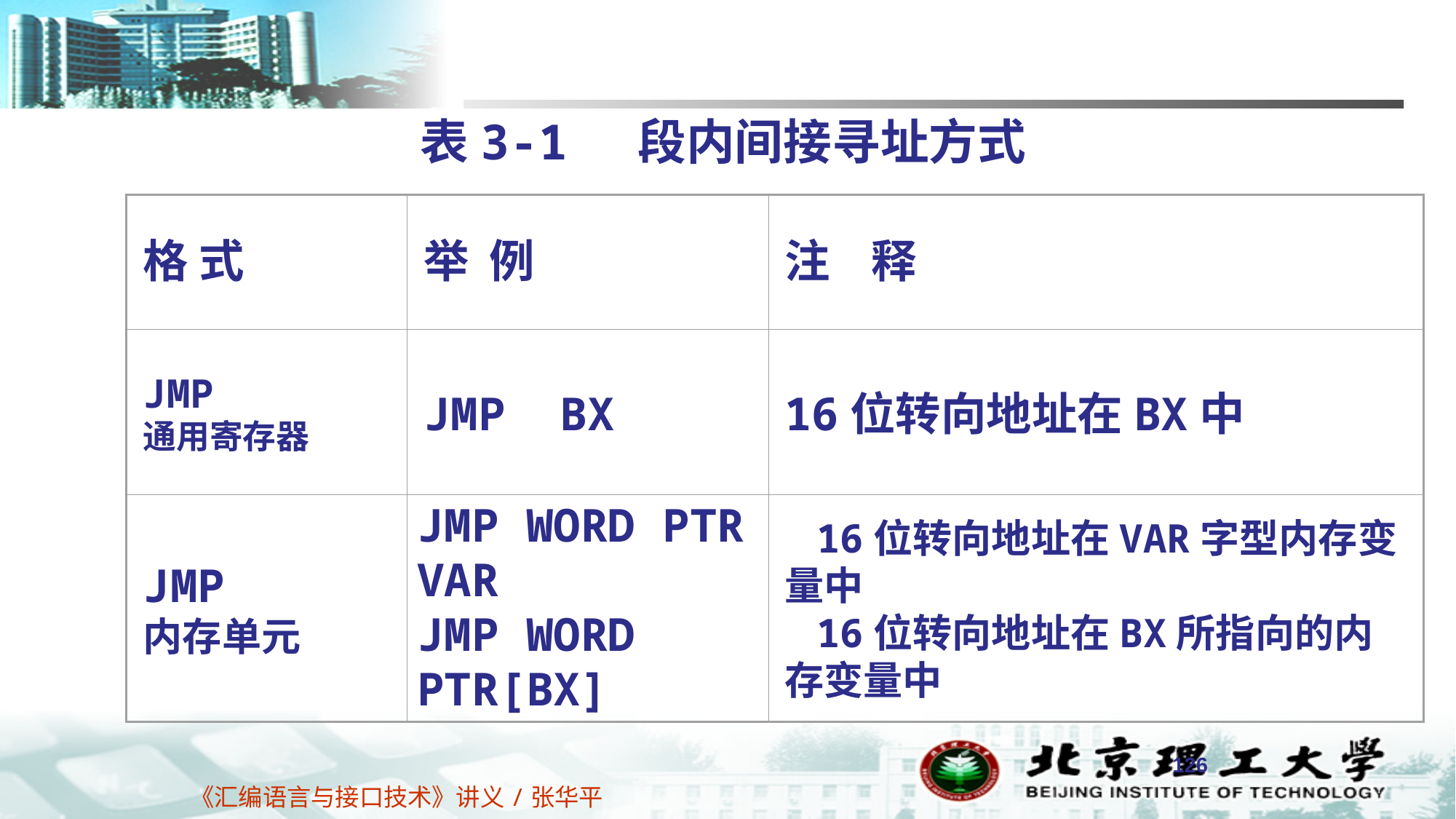

表3-1  段内间接寻址方式

格 式

举  例

注    释

JMP
通用寄存器

JMP  BX

16位转向地址在BX中

JMP
内存单元

16位转向地址在VAR字型内存变量中
16位转向地址在BX所指向的内存变量中
JMP WORD PTR VAR
JMP WORD PTR[BX]
126